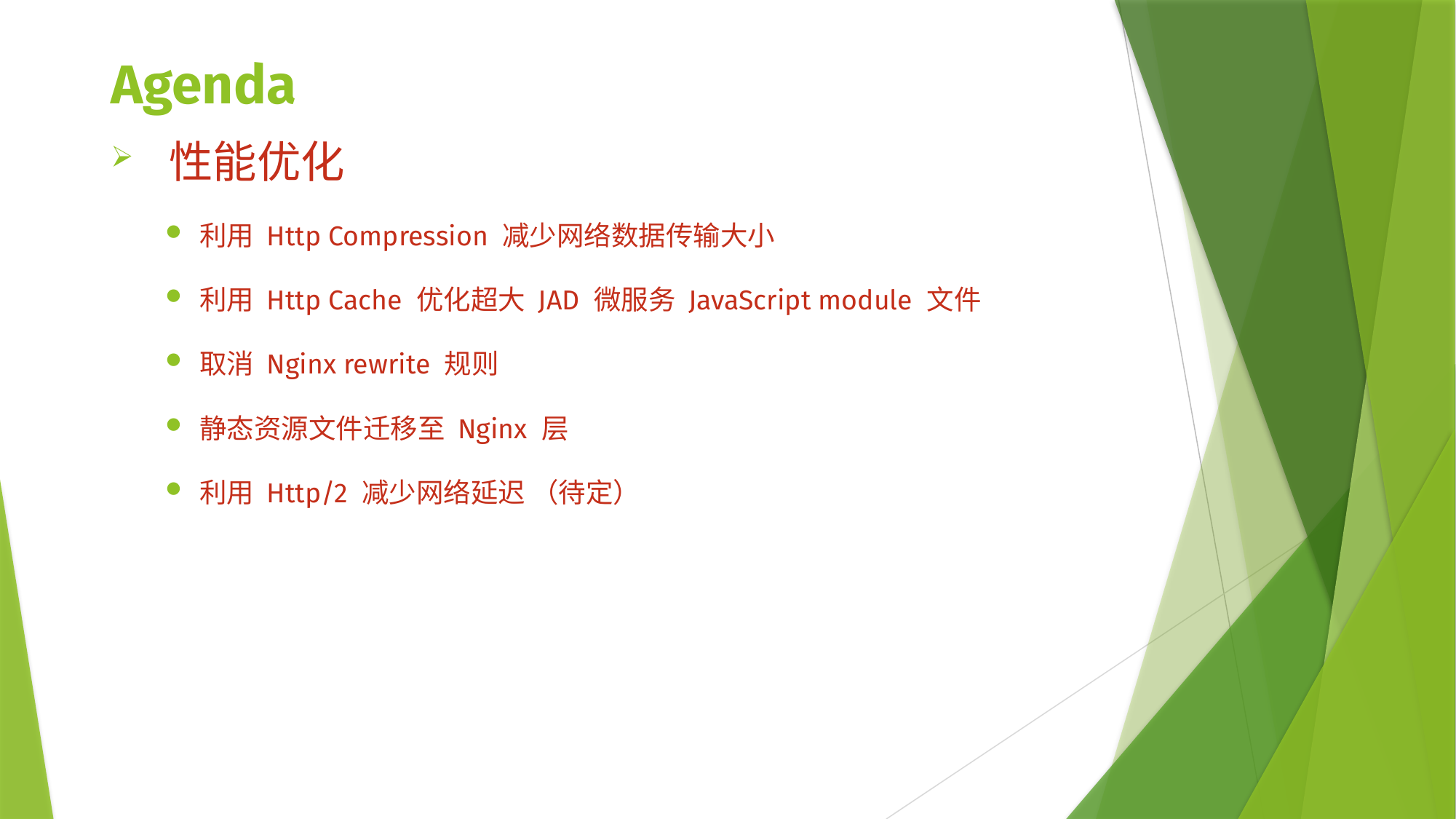

# Agenda
 性能优化
利用 Http Compression 减少网络数据传输大小
利用 Http Cache 优化超大 JAD 微服务 JavaScript module 文件
取消 Nginx rewrite 规则
静态资源文件迁移至 Nginx 层
利用 Http/2 减少网络延迟 （待定）